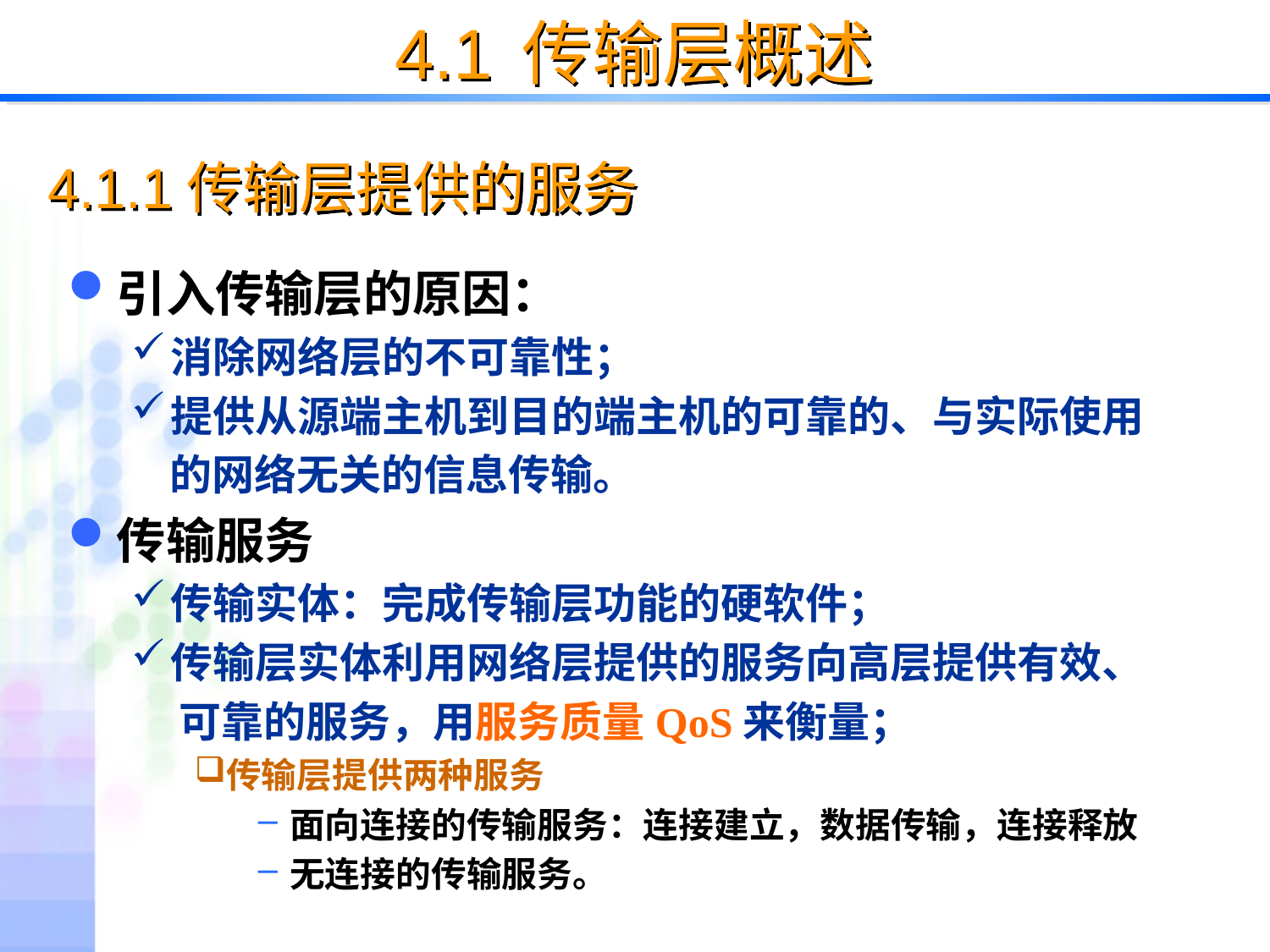

# 4.1	传输层概述
4.1.1传输层提供的服务
引入传输层的原因：
消除网络层的不可靠性；
提供从源端主机到目的端主机的可靠的、与实际使用
   的网络无关的信息传输。
传输服务
传输实体：完成传输层功能的硬软件；
传输层实体利用网络层提供的服务向高层提供有效、
    可靠的服务，用服务质量QoS来衡量；
传输层提供两种服务
面向连接的传输服务：连接建立，数据传输，连接释放
无连接的传输服务。